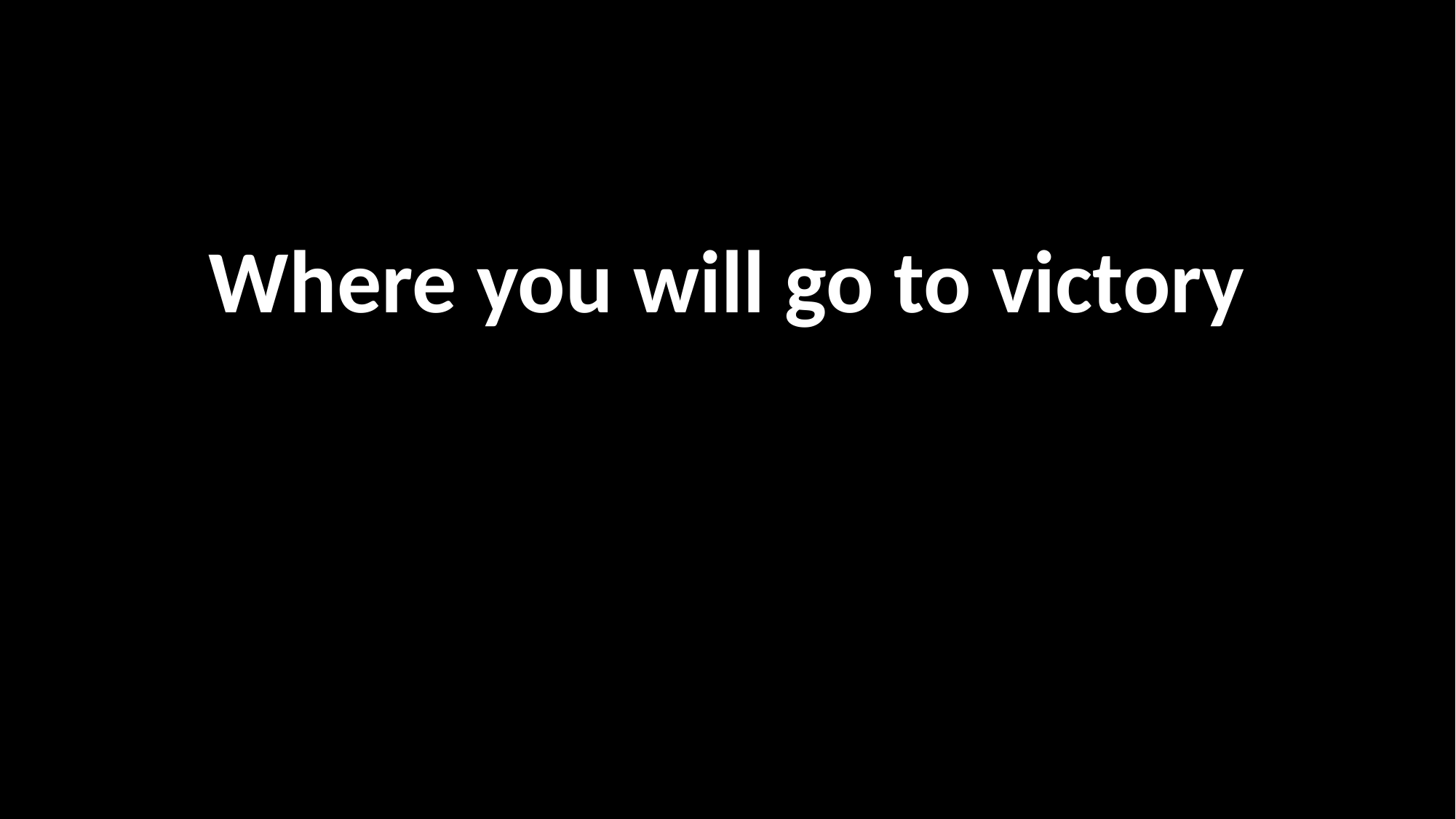

Where you will go to victory
영원하신 승리의 왕